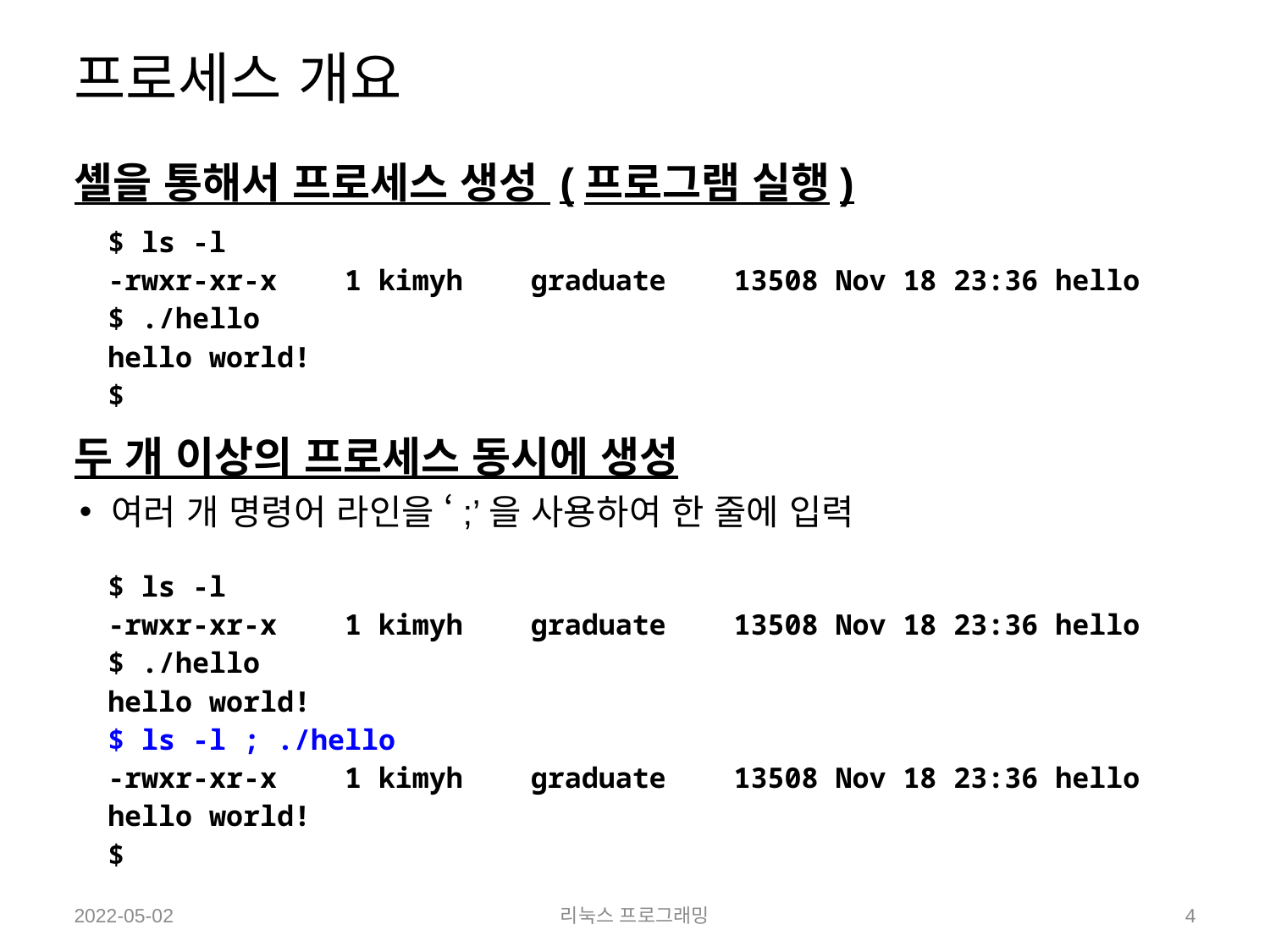

# 프로세스 개요
셸을 통해서 프로세스 생성 (프로그램 실행)

두 개 이상의 프로세스 동시에 생성
여러 개 명령어 라인을 ‘;’을 사용하여 한 줄에 입력

| $ ls -l -rwxr-xr-x    1 kimyh    graduate    13508 Nov 18 23:36 hello $ ./hello hello world! $ |
| --- |
| $ ls -l -rwxr-xr-x    1 kimyh    graduate    13508 Nov 18 23:36 hello $ ./hello hello world! $ ls -l ; ./hello -rwxr-xr-x    1 kimyh    graduate    13508 Nov 18 23:36 hello hello world! $ |
| --- |
2022-05-02
리눅스 프로그래밍
4